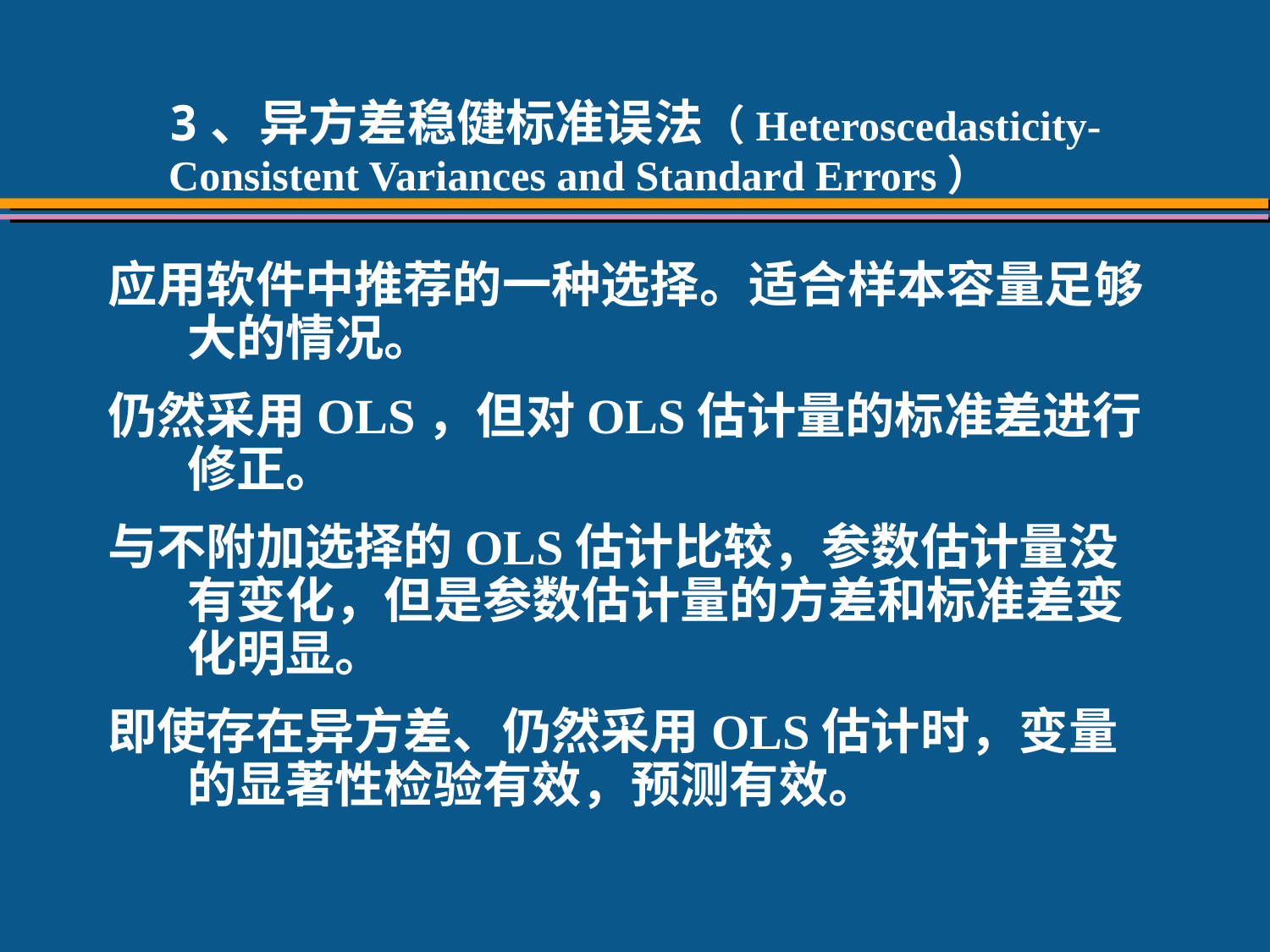

# 3、异方差稳健标准误法（Heteroscedasticity-Consistent Variances and Standard Errors）
应用软件中推荐的一种选择。适合样本容量足够大的情况。
仍然采用OLS，但对OLS估计量的标准差进行修正。
与不附加选择的OLS估计比较，参数估计量没有变化，但是参数估计量的方差和标准差变化明显。
即使存在异方差、仍然采用OLS估计时，变量的显著性检验有效，预测有效。